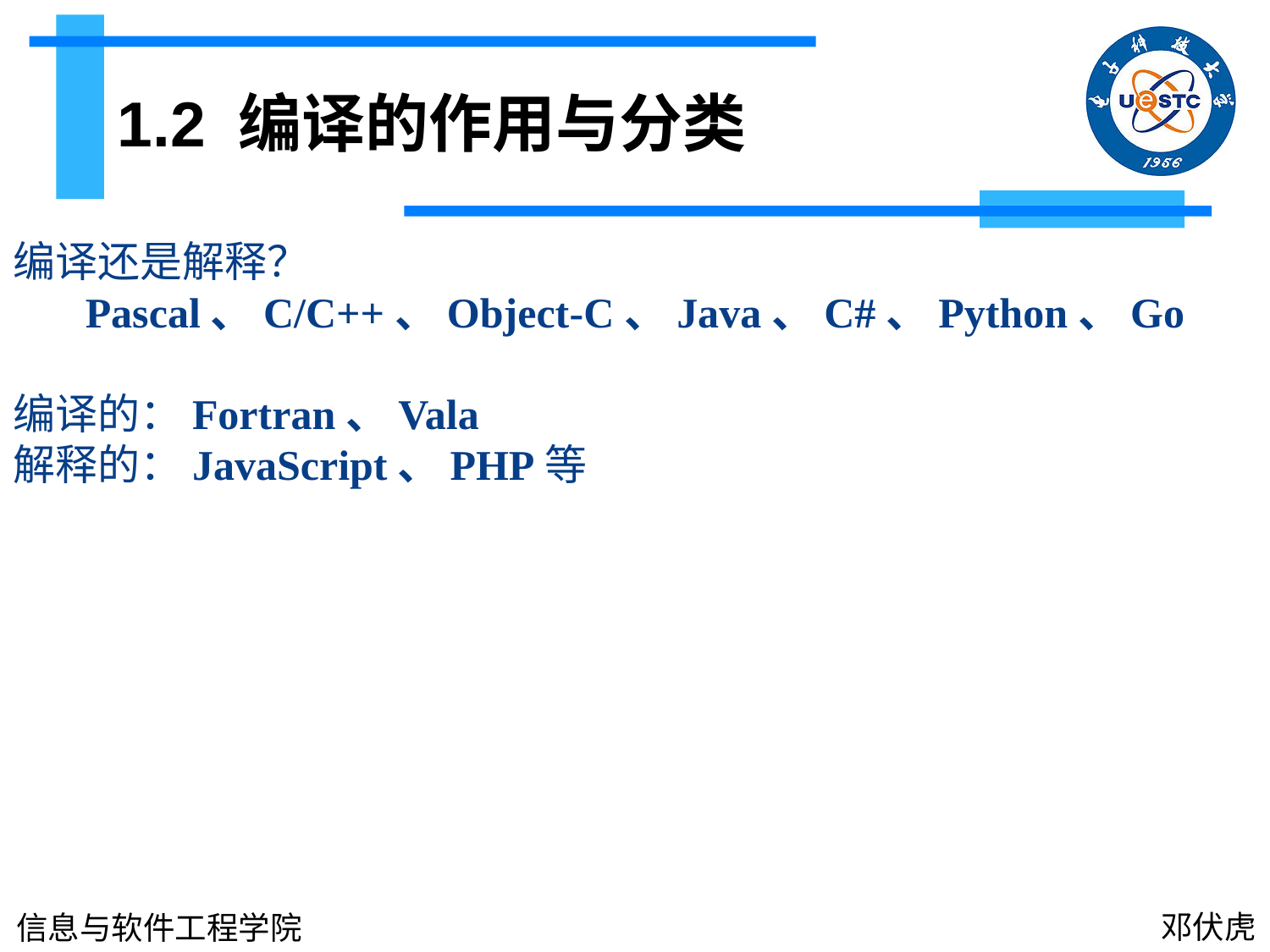

# 1.2 编译的作用与分类
编译还是解释？
Pascal、C/C++、Object-C、Java、C#、Python、Go

编译的：Fortran、Vala
解释的：JavaScript、PHP等

邓伏虎
10
信息与软件工程学院